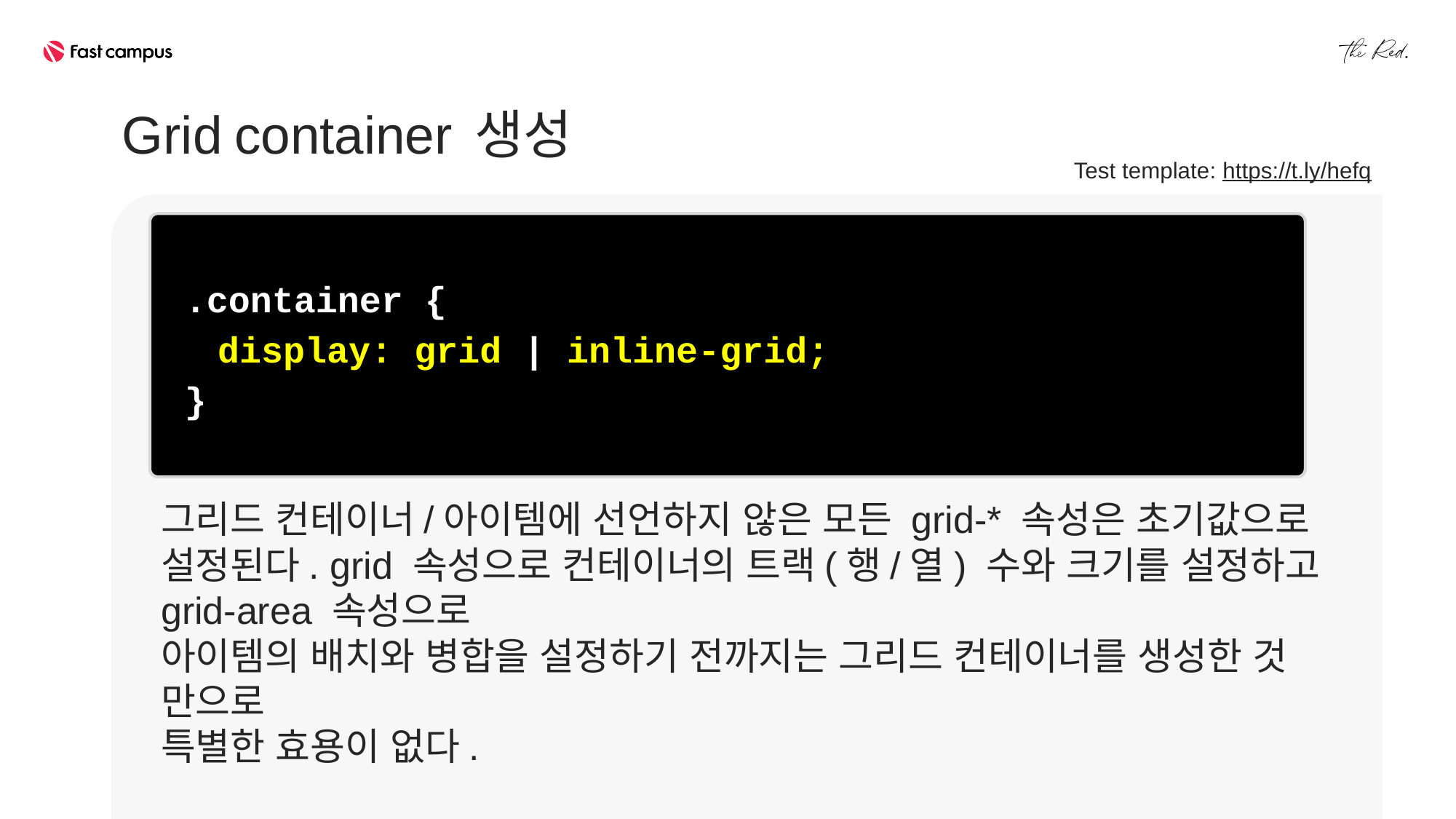

Grid container 생성
Test template: https://t.ly/hefq
.container {
display: grid | inline-grid;
}
그리드 컨테이너/아이템에 선언하지 않은 모든 grid-* 속성은 초기값으로 설정된다. grid 속성으로 컨테이너의 트랙(행/열) 수와 크기를 설정하고 grid-area 속성으로
아이템의 배치와 병합을 설정하기 전까지는 그리드 컨테이너를 생성한 것 만으로
특별한 효용이 없다.